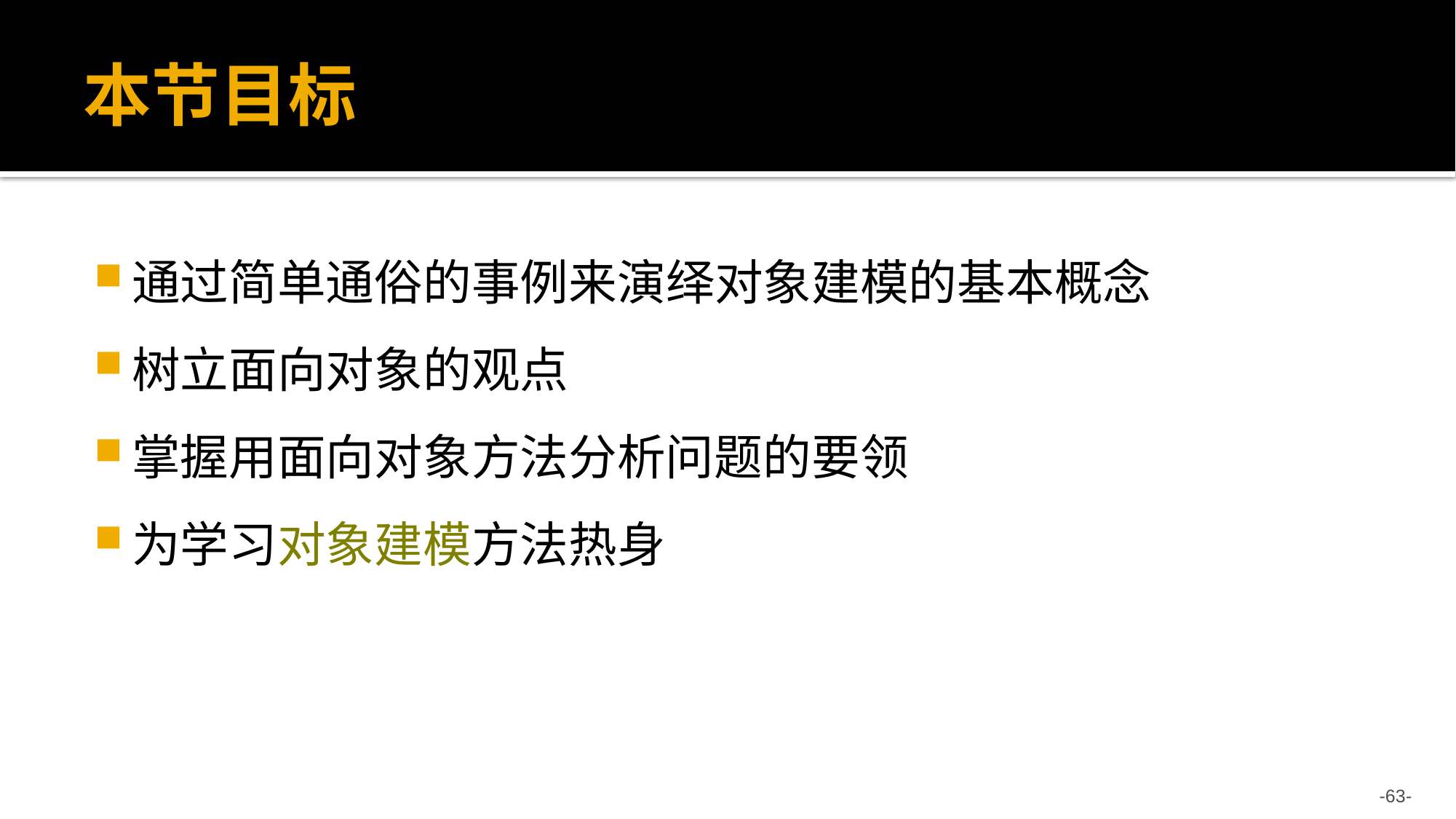

# 本节目标
通过简单通俗的事例来演绎对象建模的基本概念
树立面向对象的观点
掌握用面向对象方法分析问题的要领
为学习对象建模方法热身
-63-